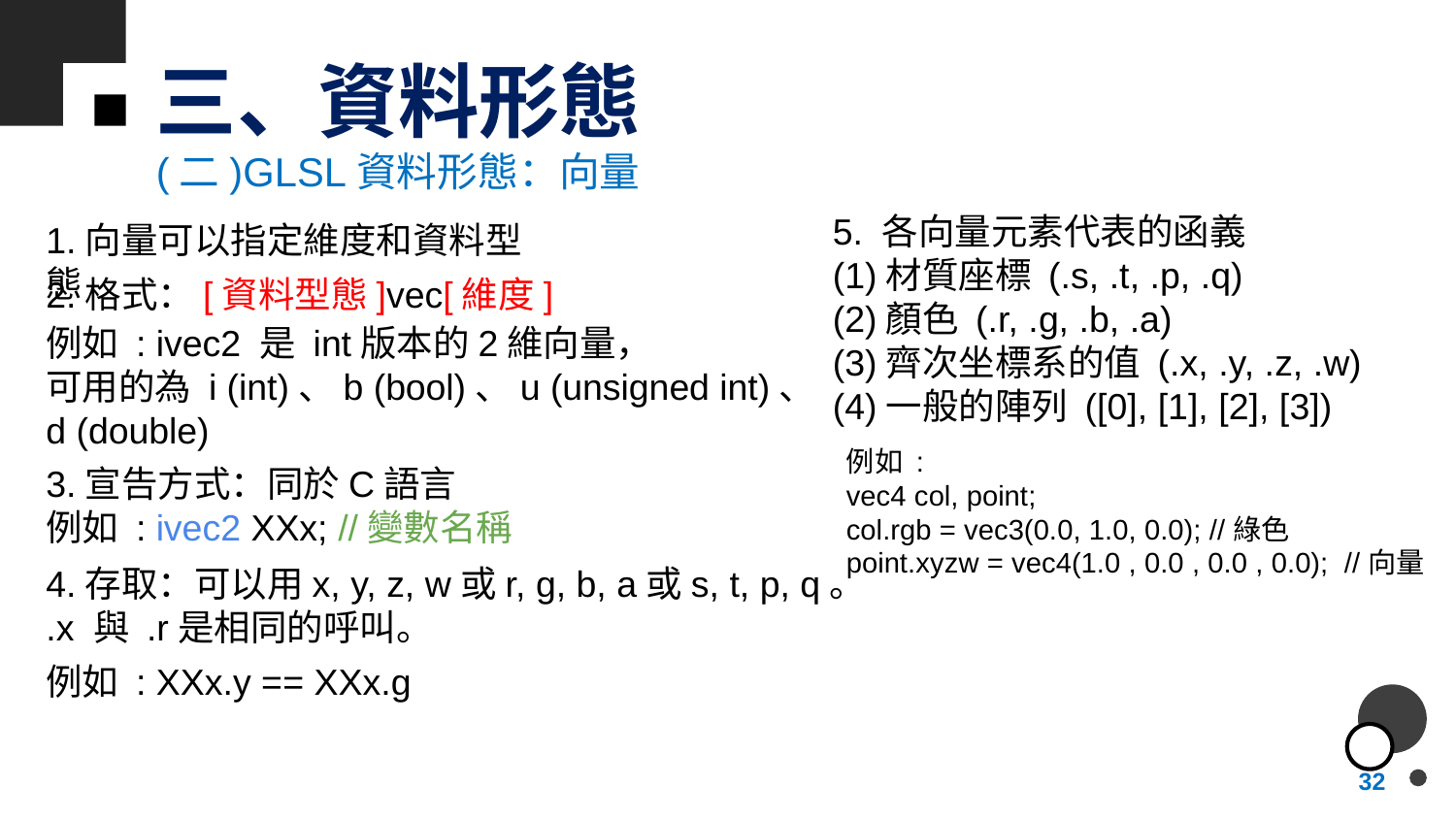

# 三、資料形態
(二)GLSL資料形態：向量
5. 各向量元素代表的函義
(1)材質座標 (.s, .t, .p, .q)
(2)顏色 (.r, .g, .b, .a)
(3)齊次坐標系的值 (.x, .y, .z, .w)
(4)一般的陣列 ([0], [1], [2], [3])
1.向量可以指定維度和資料型態
2.格式：[資料型態]vec[維度]
例如 : ivec2 是 int版本的2維向量，
可用的為 i (int)、b (bool)、u (unsigned int)、d (double)
例如 :
vec4 col, point;
col.rgb = vec3(0.0, 1.0, 0.0); //綠色
point.xyzw = vec4(1.0 , 0.0 , 0.0 , 0.0);  //向量
3.宣告方式：同於C語言
例如 : ivec2 XXx; //變數名稱
4.存取：可以用x, y, z, w或r, g, b, a或s, t, p, q。
.x 與 .r是相同的呼叫。
例如 : XXx.y == XXx.g

32